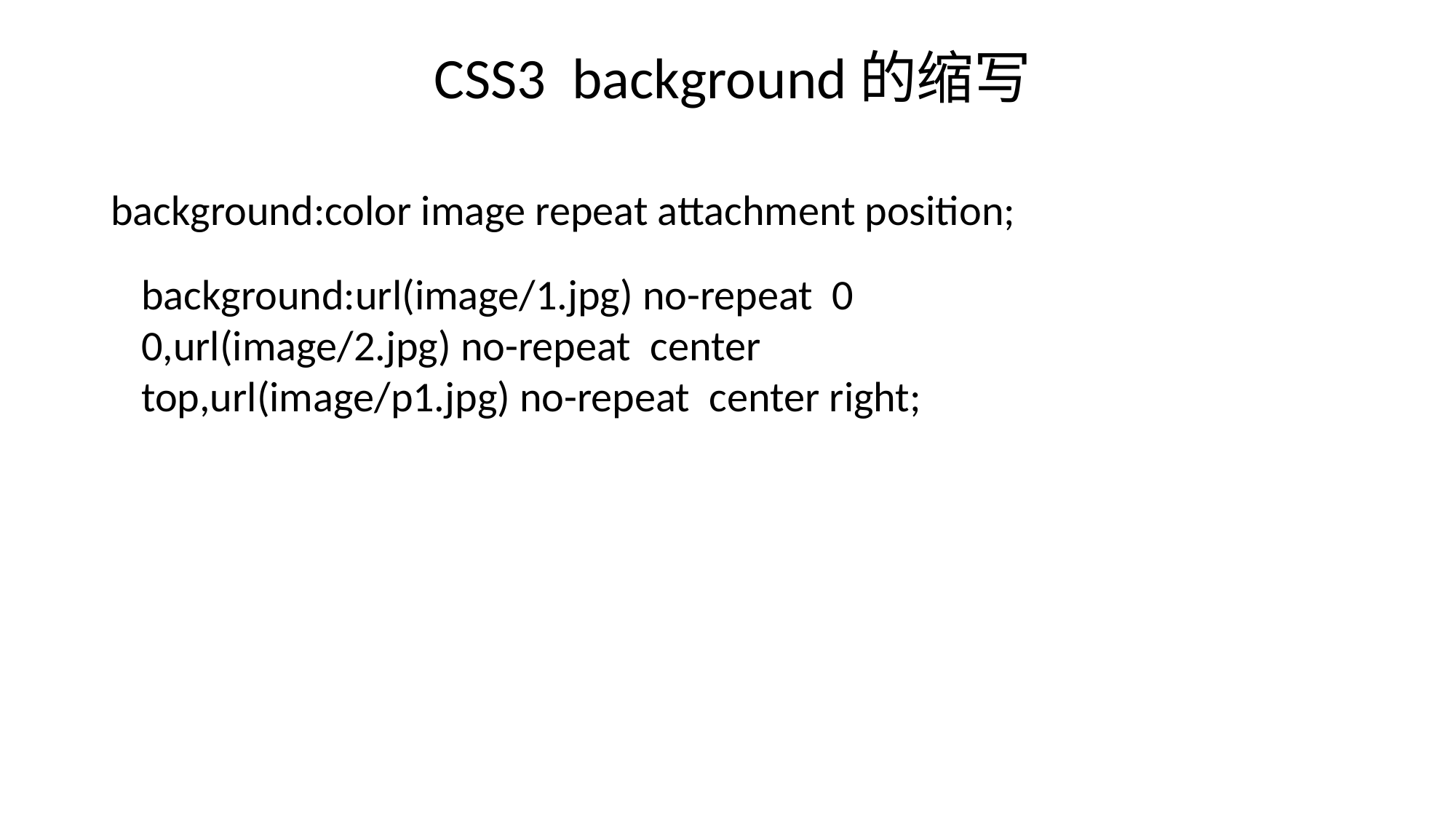

# CSS3  background的缩写

background:color image repeat attachment position;
background:url(image/1.jpg) no-repeat  0 0,url(image/2.jpg) no-repeat  center top,url(image/p1.jpg) no-repeat  center right;